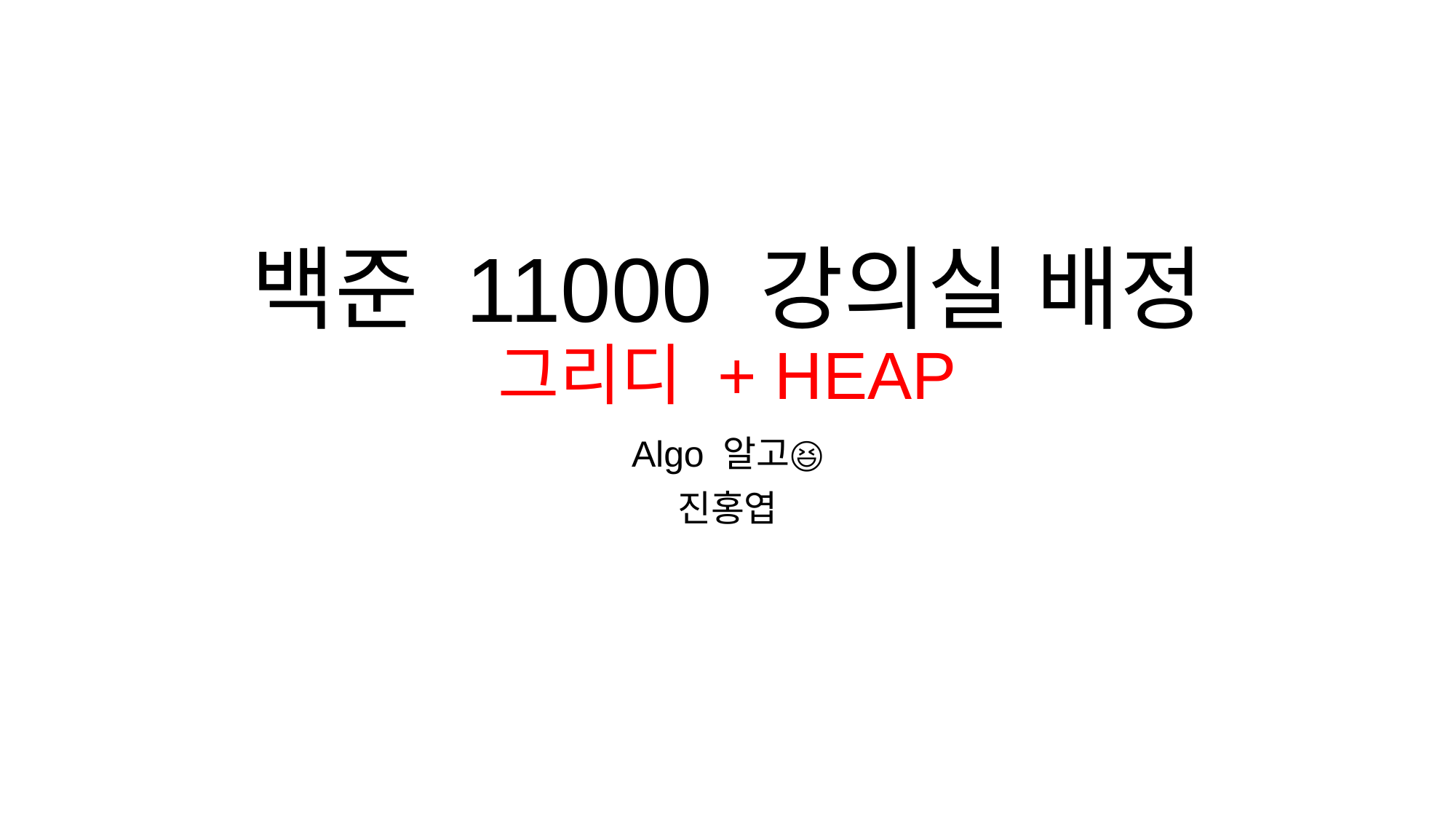

# 백준 11000 강의실 배정 그리디 + HEAP
Algo 알고😆
진홍엽